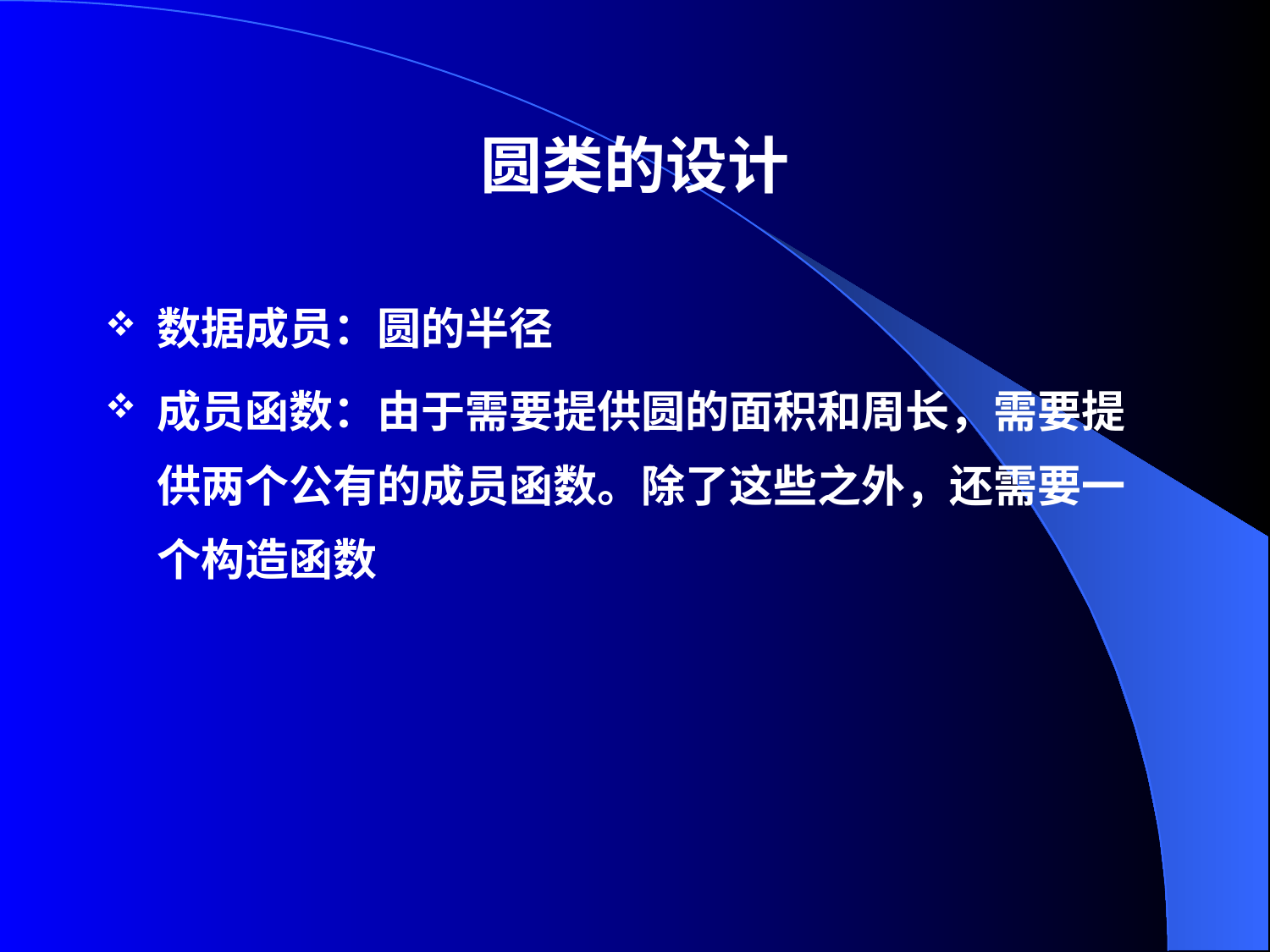

# 圆类的设计
数据成员：圆的半径
成员函数：由于需要提供圆的面积和周长，需要提供两个公有的成员函数。除了这些之外，还需要一个构造函数